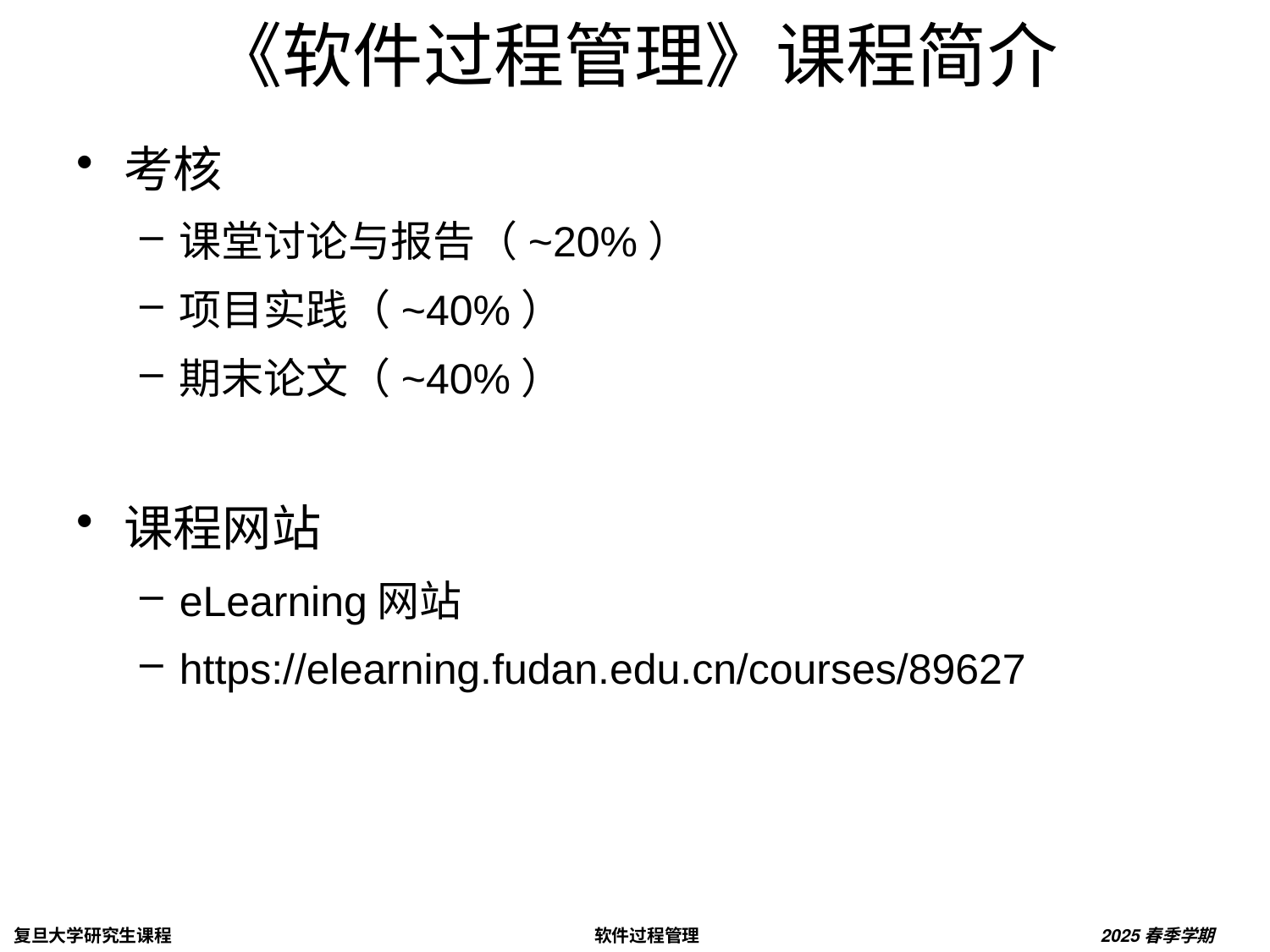

# 《软件过程管理》课程简介
考核
课堂讨论与报告（~20%）
项目实践（~40%）
期末论文（~40%）

课程网站
eLearning网站
https://elearning.fudan.edu.cn/courses/89627